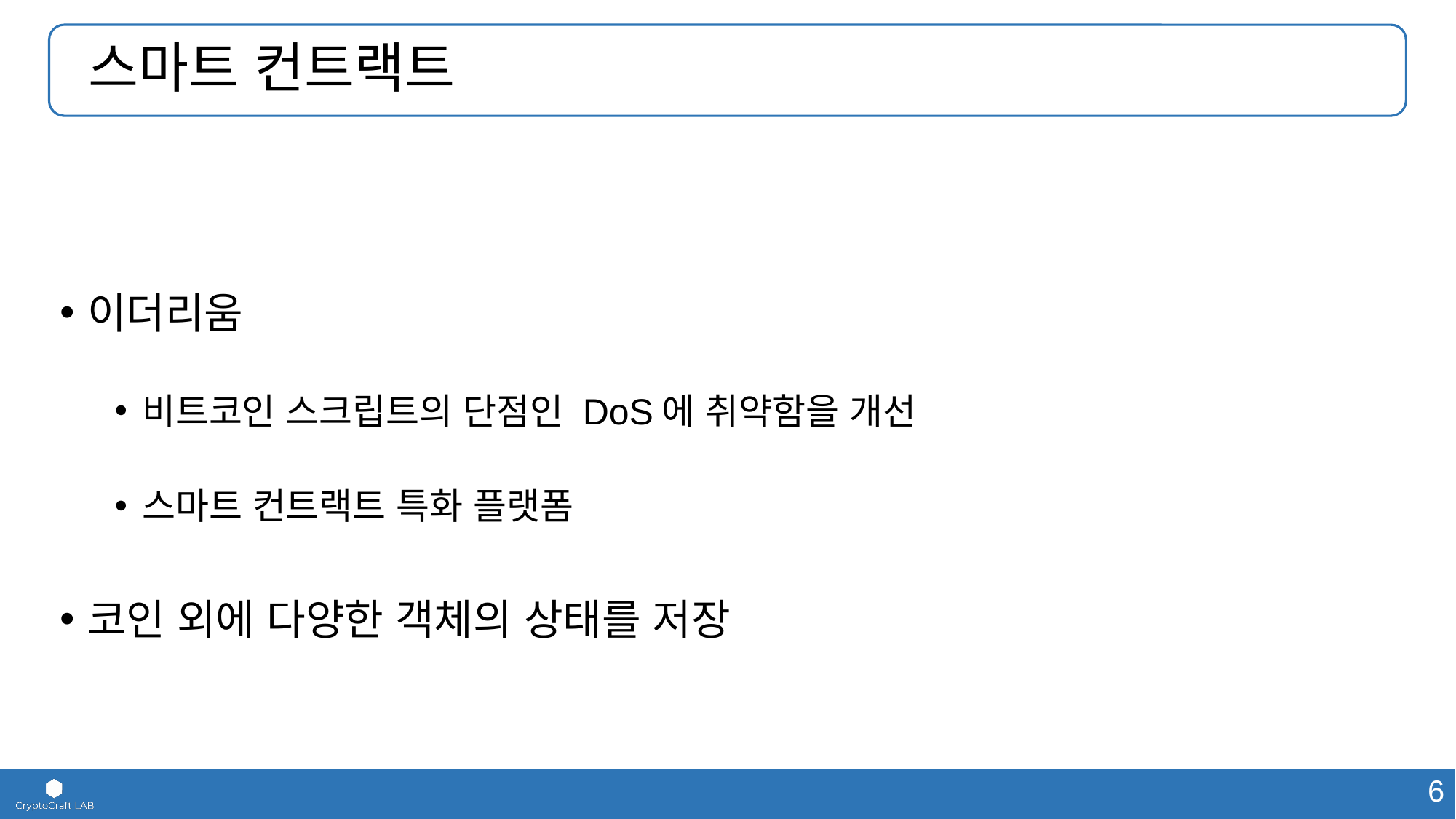

# 스마트 컨트랙트
이더리움
비트코인 스크립트의 단점인 DoS에 취약함을 개선
스마트 컨트랙트 특화 플랫폼
코인 외에 다양한 객체의 상태를 저장